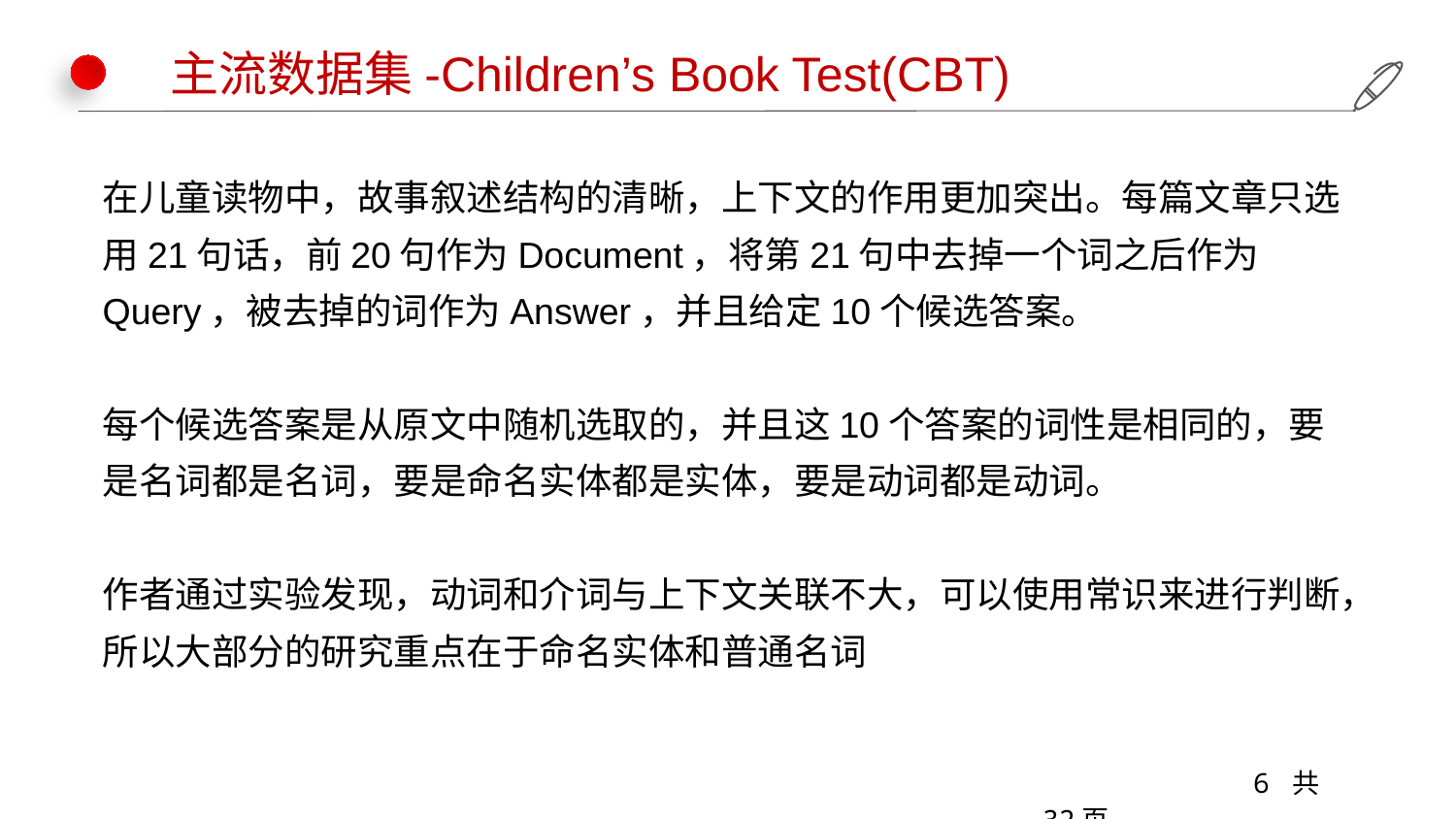

主流数据集-Children’s Book Test(CBT)

在儿童读物中，故事叙述结构的清晰，上下⽂的作⽤更加突出。每篇⽂章只选⽤21句话，前20句作为Document，将第21句中去掉⼀个词之后作为Query，被去掉的词作为Answer，并且给定10个候选答案。

每个候选答案是从原⽂中随机选取的，并且这10个答案的词性是相同的，要是名词都是名词，要是命名实体都是实体，要是动词都是动词。

作者通过实验发现，动词和介词与上下⽂关联不⼤，可以使⽤常识来进⾏判断，所以⼤部分的研究重点在于命名实体和普通名词
	    6 共32页